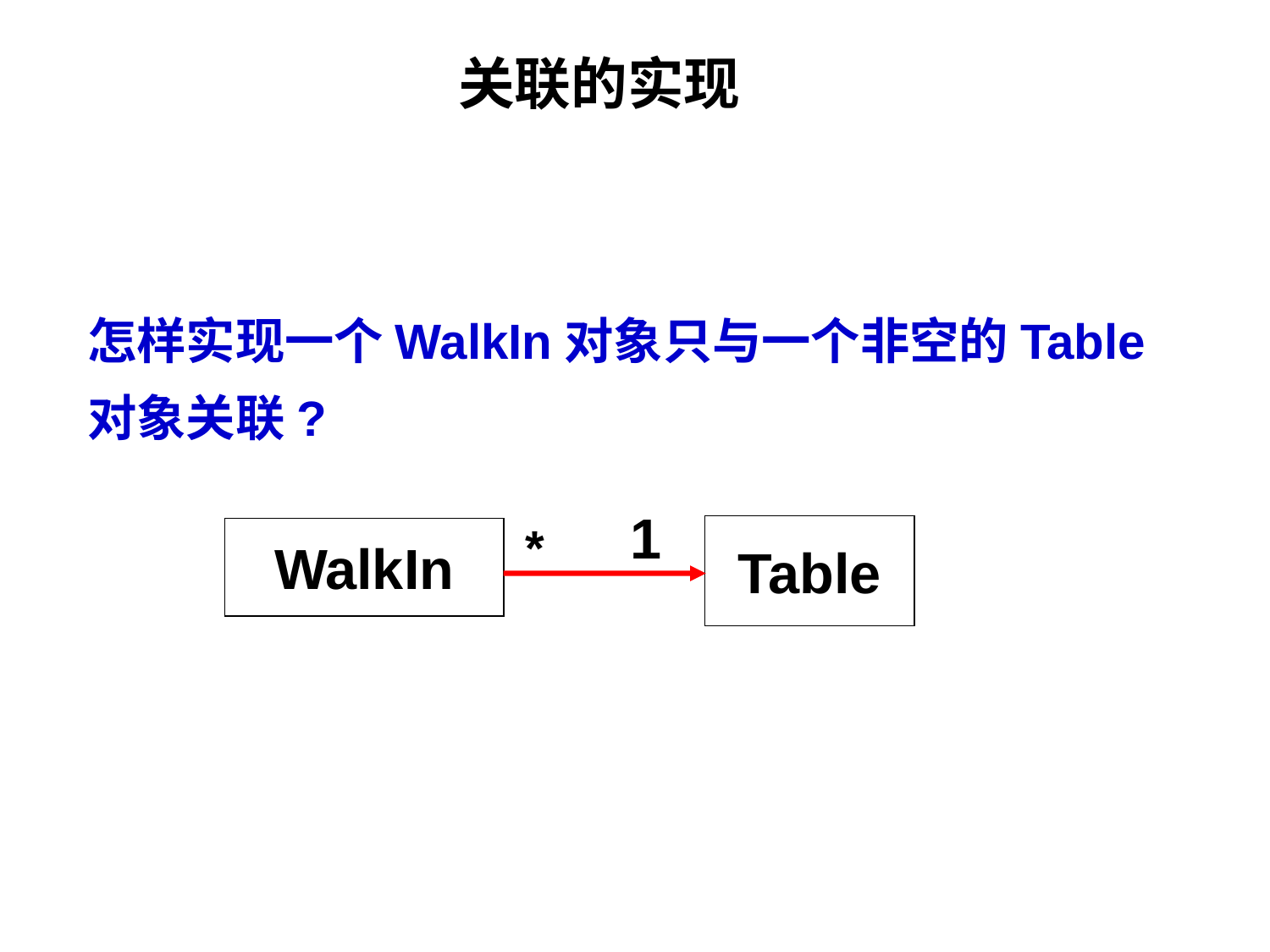

# 关联的实现
怎样实现一个WalkIn对象只与一个非空的Table对象关联?
1
Table
*
WalkIn